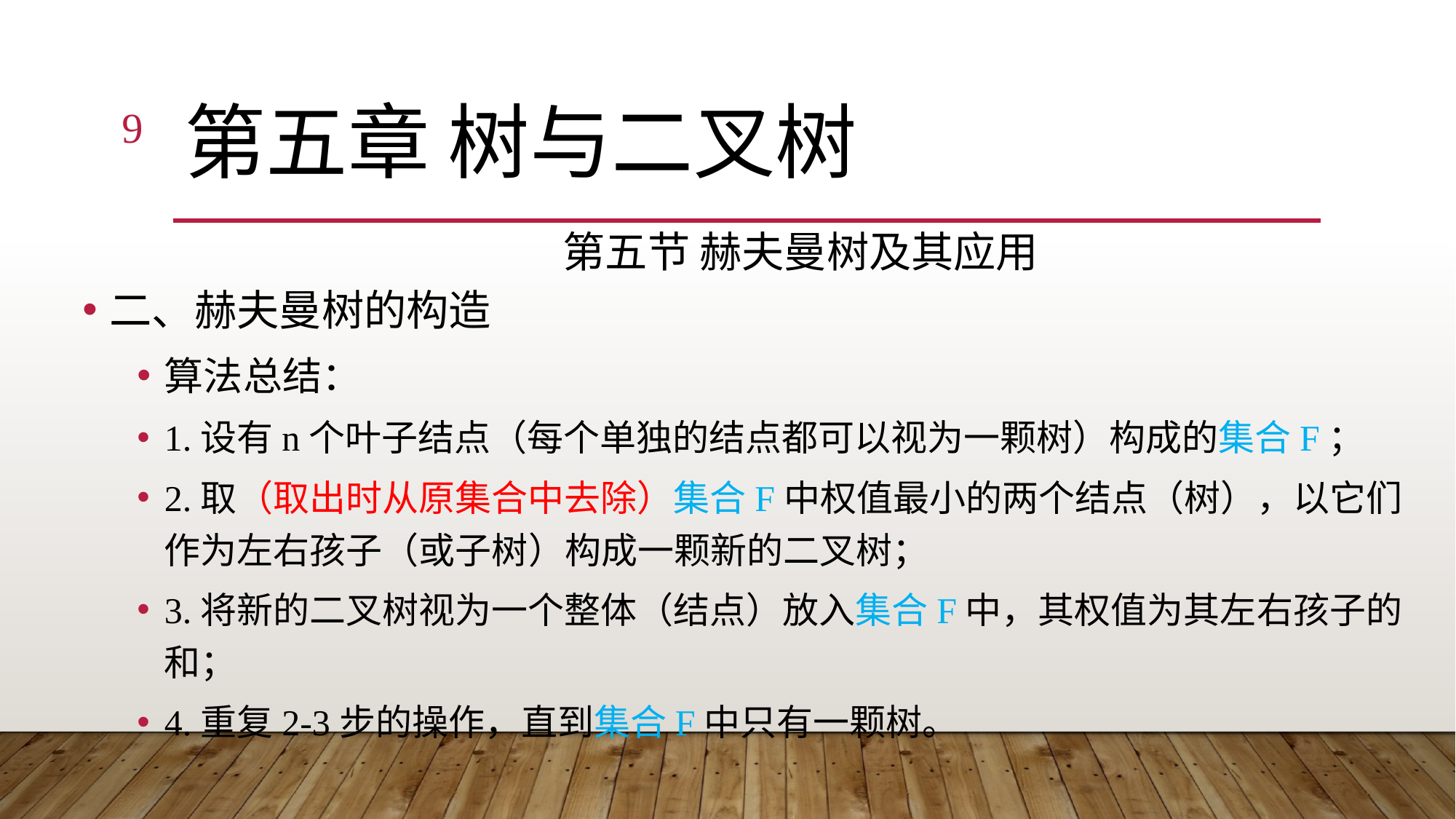

9
# 第五章 树与二叉树
第五节 赫夫曼树及其应用
二、赫夫曼树的构造
算法总结：
1.设有n个叶子结点（每个单独的结点都可以视为一颗树）构成的集合F；
2.取（取出时从原集合中去除）集合F中权值最小的两个结点（树），以它们作为左右孩子（或子树）构成一颗新的二叉树；
3.将新的二叉树视为一个整体（结点）放入集合F中，其权值为其左右孩子的和；
4.重复2-3步的操作，直到集合F中只有一颗树。